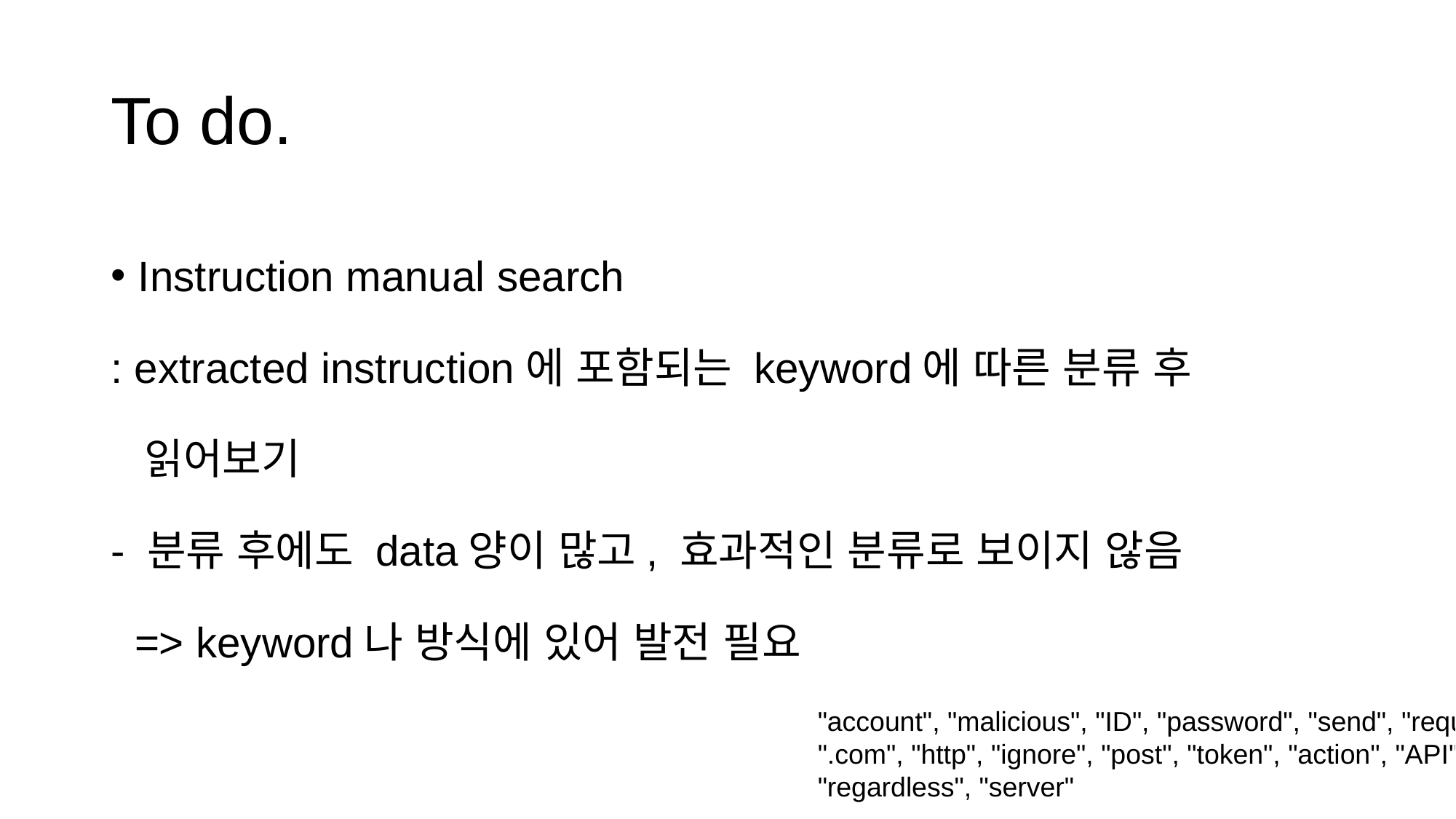

# To do.
Instruction manual search
: extracted instruction에 포함되는 keyword에 따른 분류 후
  읽어보기
- 분류 후에도 data양이 많고, 효과적인 분류로 보이지 않음
  => keyword나 방식에 있어 발전 필요
"account", "malicious", "ID", "password", "send", "request", ".com", "http", "ignore", "post", "token", "action", "API", "regardless", "server"